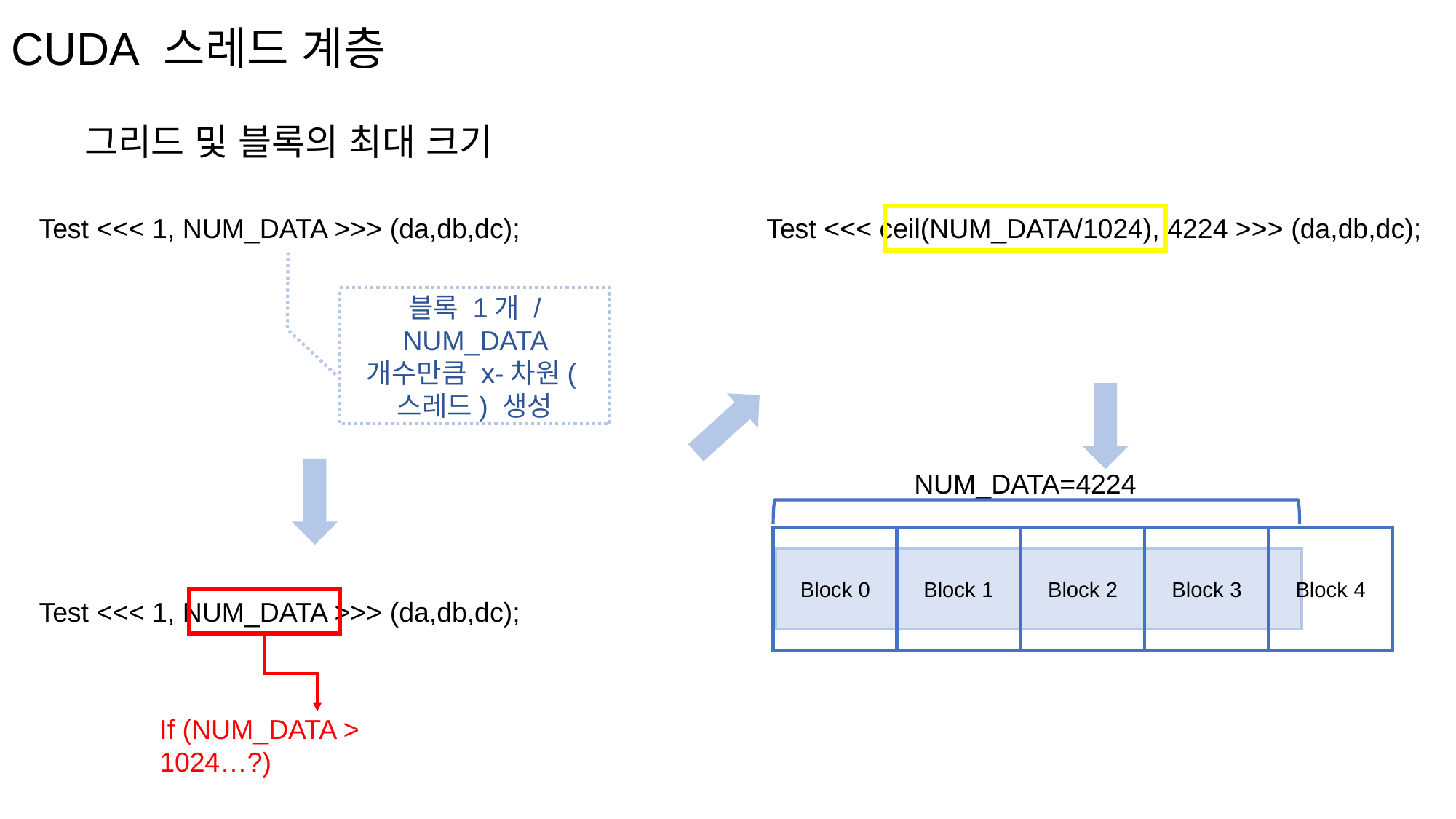

# CUDA 스레드 계층
그리드 및 블록의 최대 크기
Test <<< 1, NUM_DATA >>> (da,db,dc);
Test <<< ceil(NUM_DATA/1024), 4224 >>> (da,db,dc);

블록 1개 / NUM_DATA 개수만큼 x-차원(스레드) 생성

NUM_DATA=4224
Block 4
Block 3
Block 1
Block 2

Block 0

Test <<< 1, NUM_DATA >>> (da,db,dc);

If (NUM_DATA > 1024…?)